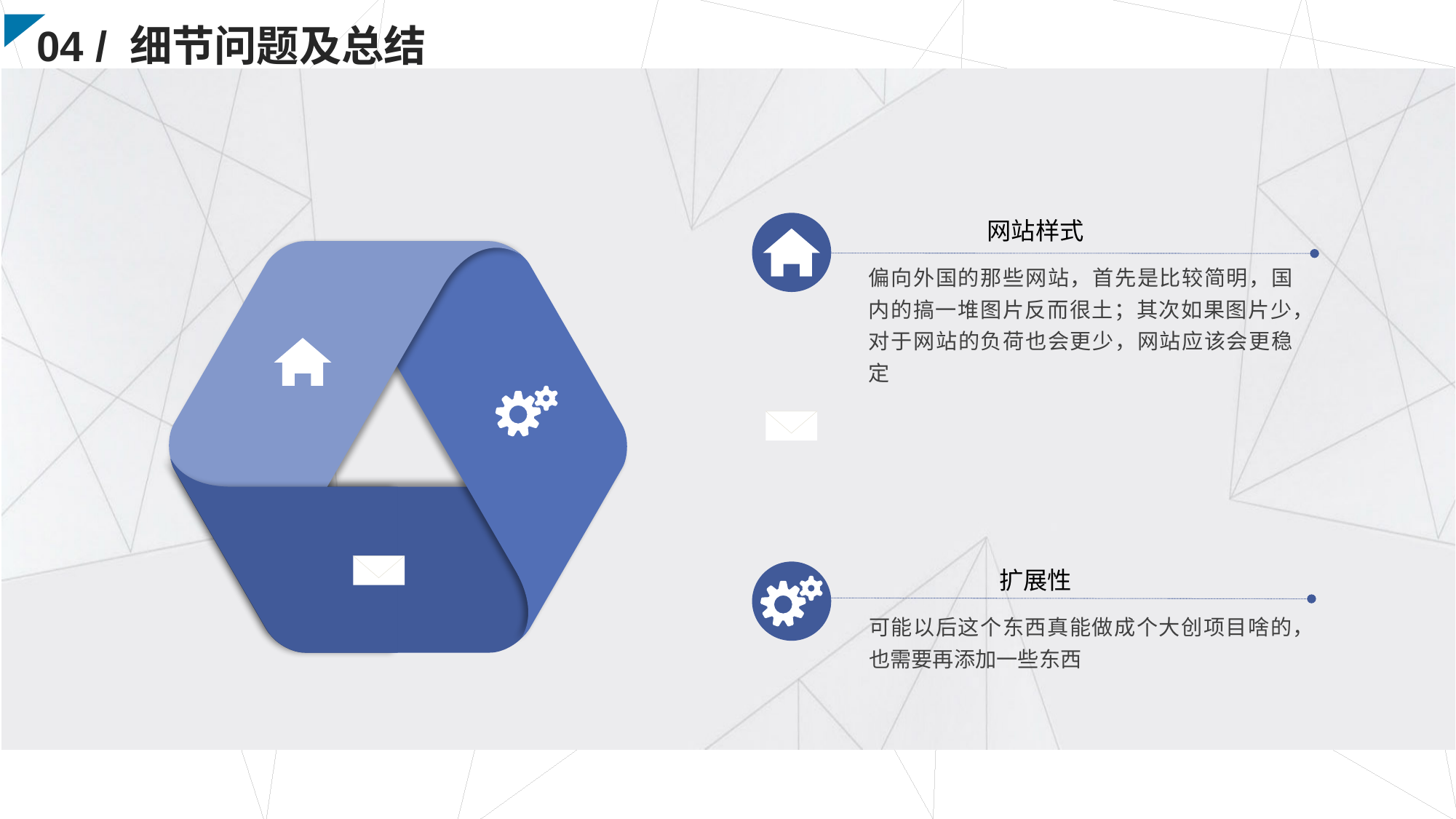

04 / 细节问题及总结
网站样式

偏向外国的那些网站，首先是比较简明，国内的搞一堆图片反而很土；其次如果图片少，对于网站的负荷也会更少，网站应该会更稳定

扩展性

可能以后这个东西真能做成个大创项目啥的，也需要再添加一些东西